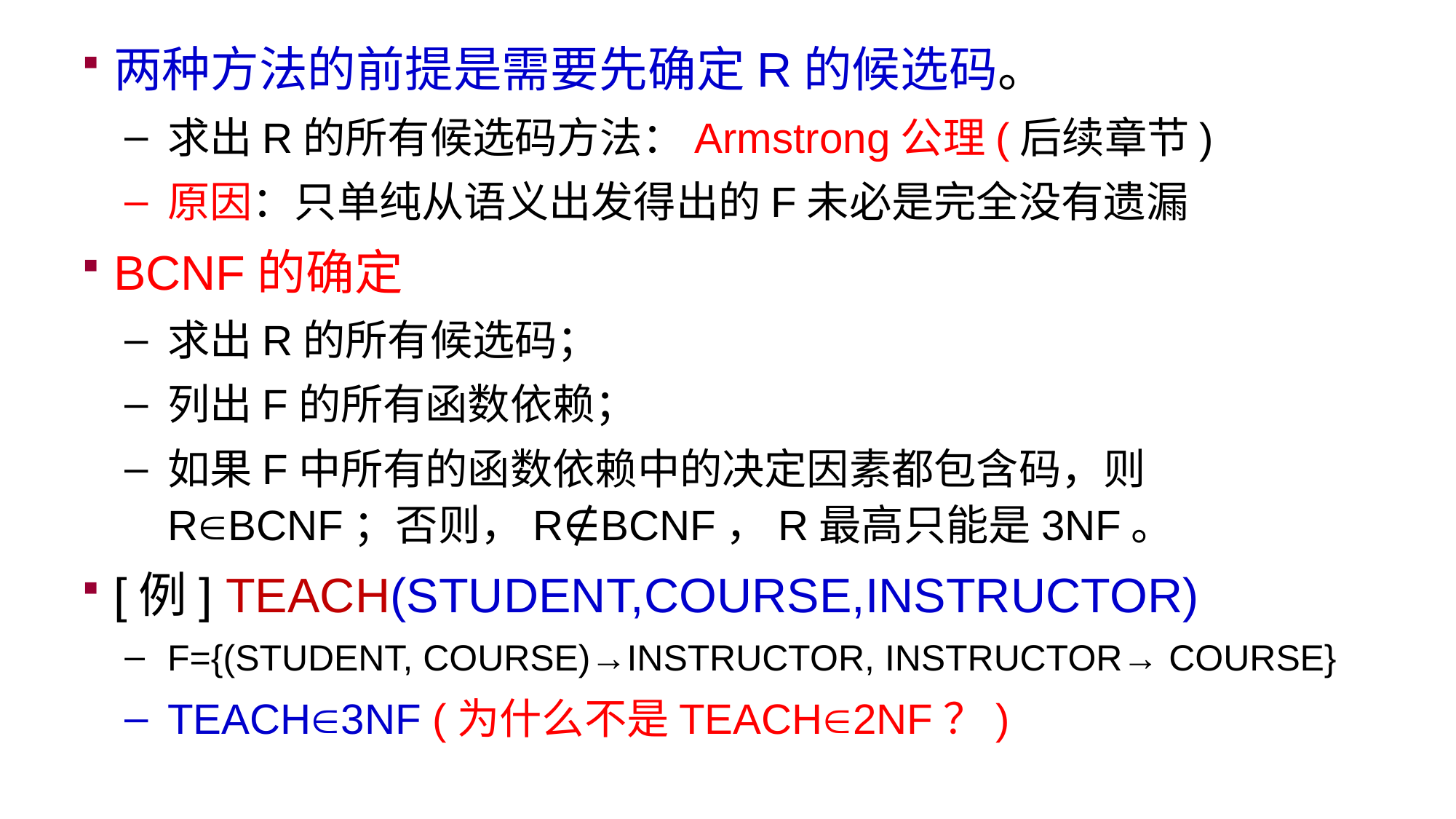

两种方法的前提是需要先确定R的候选码。
求出R的所有候选码方法：Armstrong公理(后续章节)
原因：只单纯从语义出发得出的F未必是完全没有遗漏
BCNF的确定
求出R的所有候选码；
列出F的所有函数依赖；
如果F中所有的函数依赖中的决定因素都包含码，则R∈BCNF；否则，R∉BCNF，R最高只能是3NF。
[例] TEACH(STUDENT,COURSE,INSTRUCTOR)
F={(STUDENT, COURSE)→INSTRUCTOR, INSTRUCTOR→ COURSE}
TEACH∈3NF (为什么不是TEACH∈2NF？)
43